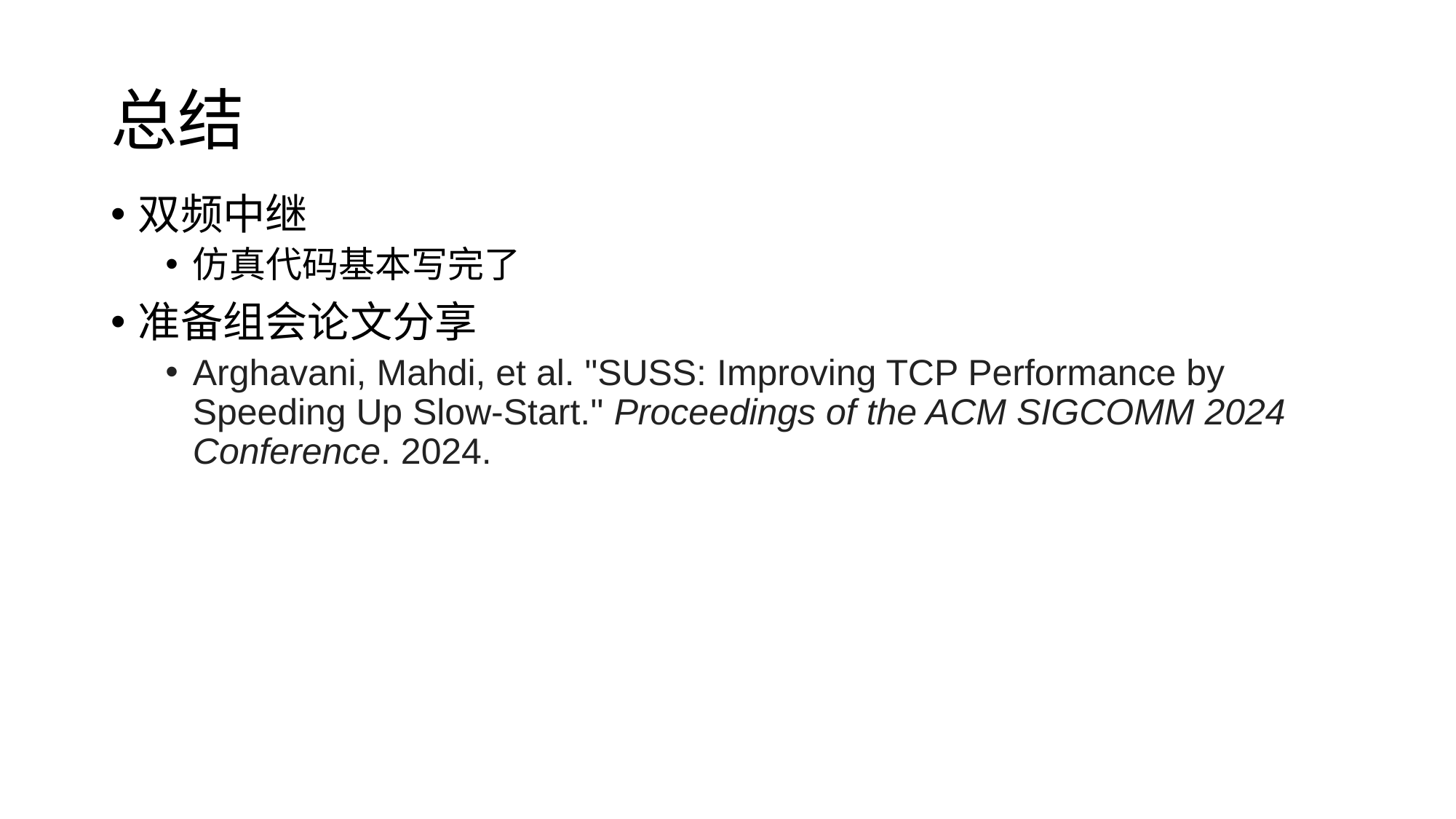

# 总结
双频中继
仿真代码基本写完了
准备组会论文分享
Arghavani, Mahdi, et al. "SUSS: Improving TCP Performance by Speeding Up Slow-Start." Proceedings of the ACM SIGCOMM 2024 Conference. 2024.